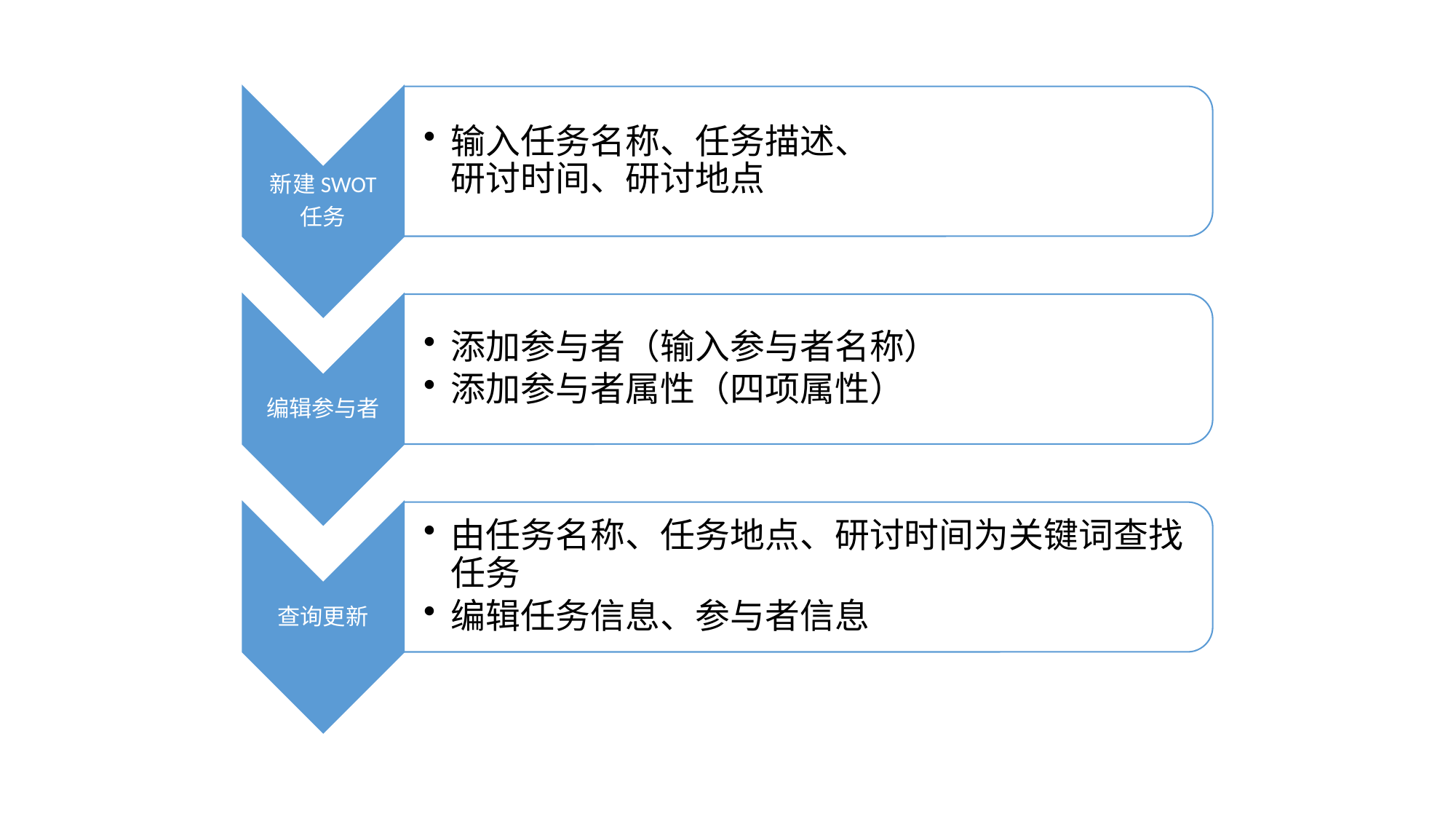

新建SWOT
任务
输入任务名称、任务描述、
研讨时间、研讨地点
编辑参与者
添加参与者（输入参与者名称）
添加参与者属性（四项属性）
查询更新
由任务名称、任务地点、研讨时间为关键词查找任务
编辑任务信息、参与者信息